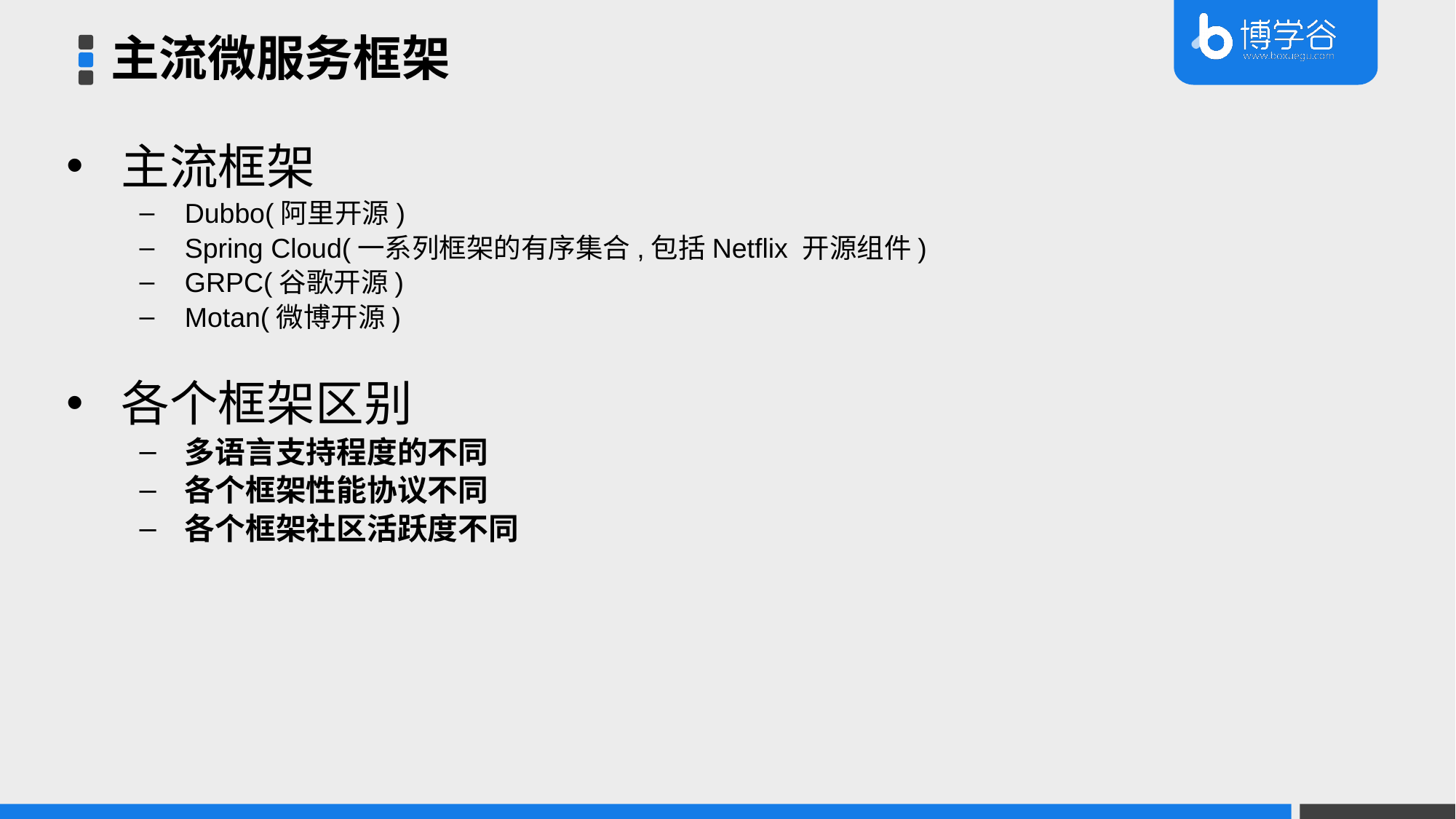

主流微服务框架
主流框架
Dubbo(阿里开源)
Spring Cloud(一系列框架的有序集合,包括Netflix 开源组件)
GRPC(谷歌开源)
Motan(微博开源)

各个框架区别
多语言支持程度的不同
各个框架性能协议不同
各个框架社区活跃度不同